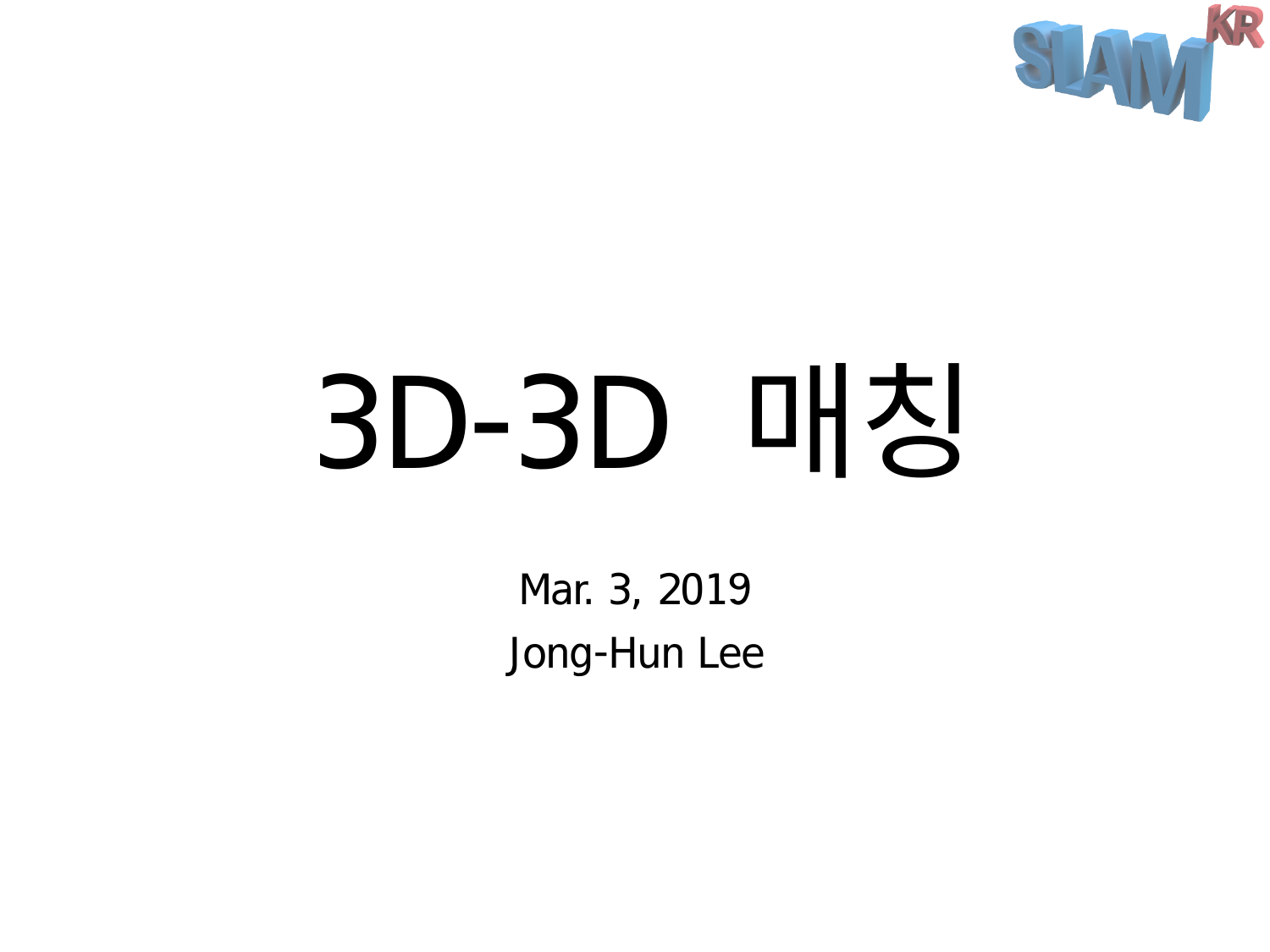

# 3D-3D 매칭
Mar. 3, 2019
Jong-Hun Lee